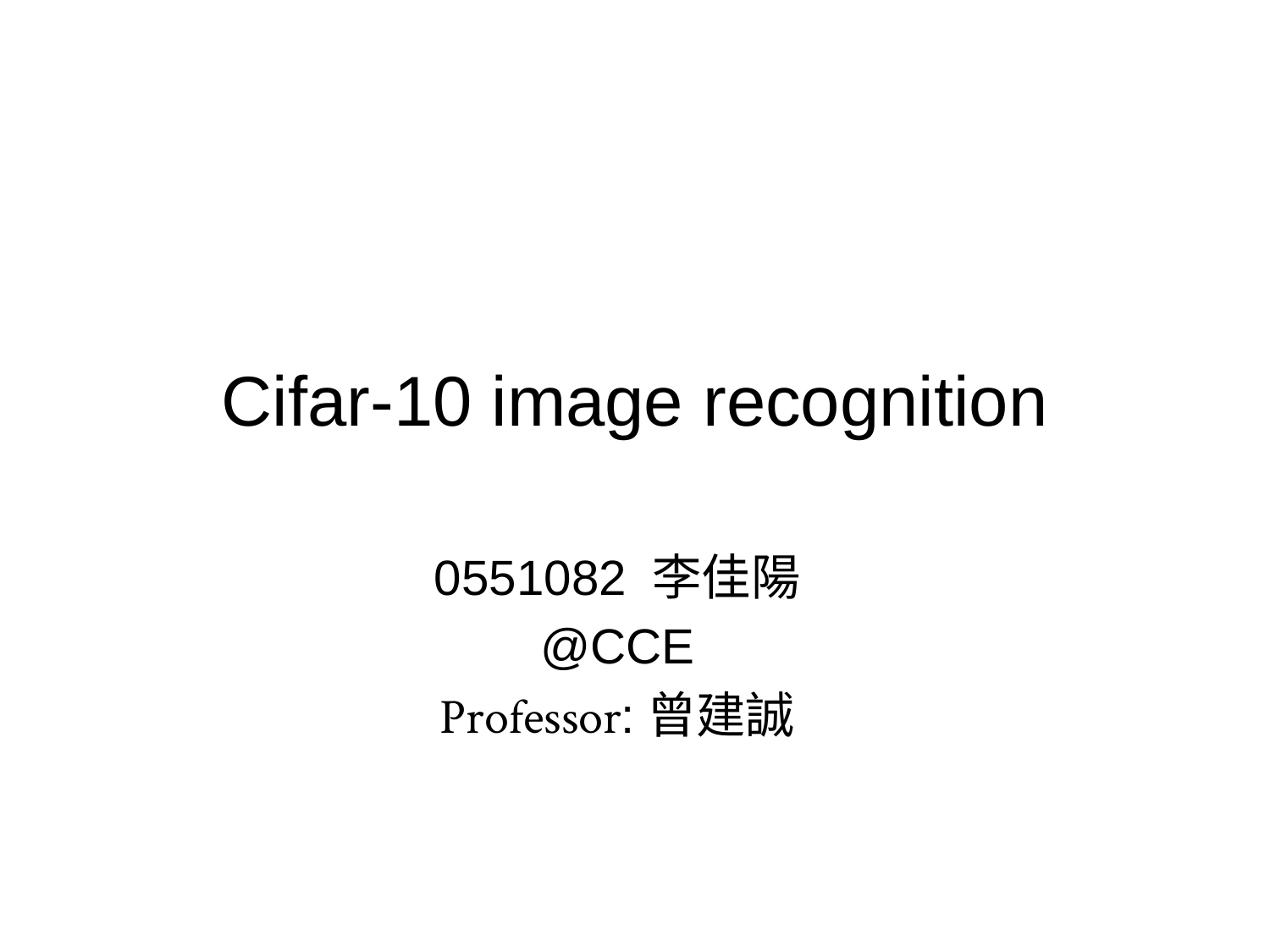

# Cifar-10 image recognition
0551082 李佳陽
@CCE
Professor:曾建誠